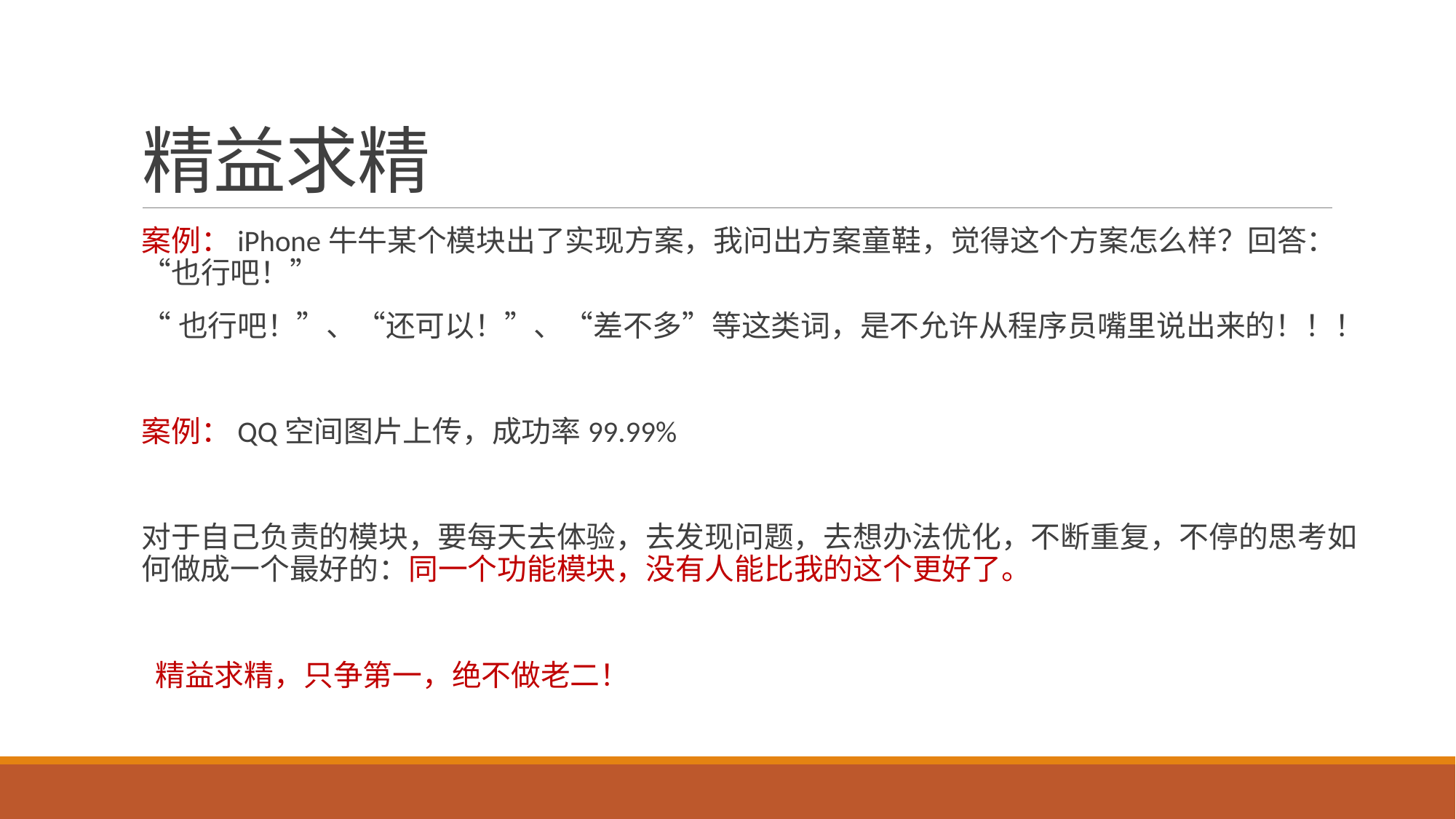

# 精益求精
案例：iPhone牛牛某个模块出了实现方案，我问出方案童鞋，觉得这个方案怎么样？回答：“也行吧！”
“也行吧！”、“还可以！”、“差不多”等这类词，是不允许从程序员嘴里说出来的！！！

案例：QQ空间图片上传，成功率99.99%

对于自己负责的模块，要每天去体验，去发现问题，去想办法优化，不断重复，不停的思考如何做成一个最好的：同一个功能模块，没有人能比我的这个更好了。

 精益求精，只争第一，绝不做老二！